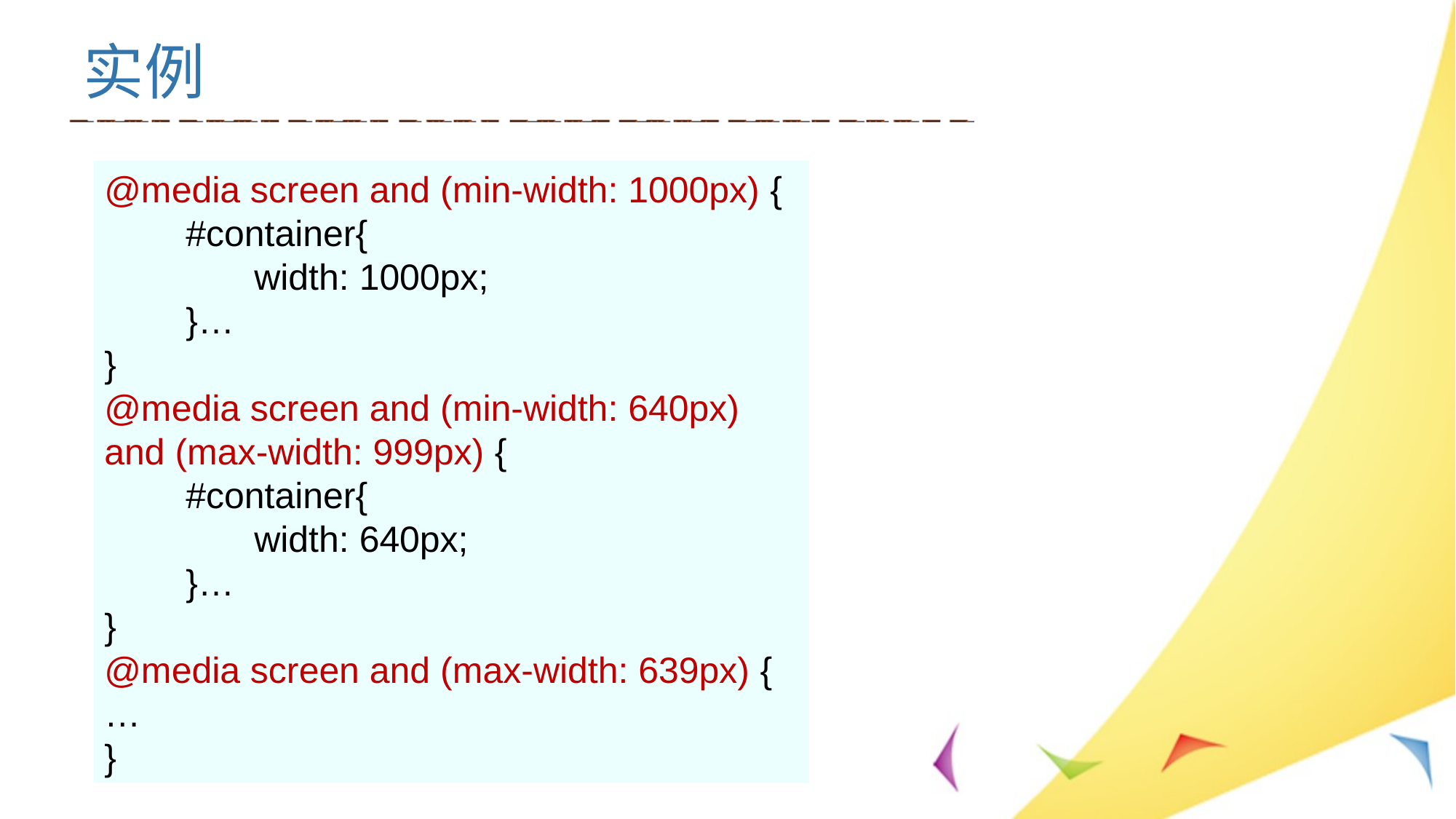

# 实例
@media screen and (min-width: 1000px) {
        #container{
	    width: 1000px;
        }…
}
@media screen and (min-width: 640px) and (max-width: 999px) {
        #container{
	    width: 640px;
        }…
}
@media screen and (max-width: 639px) {
…
}